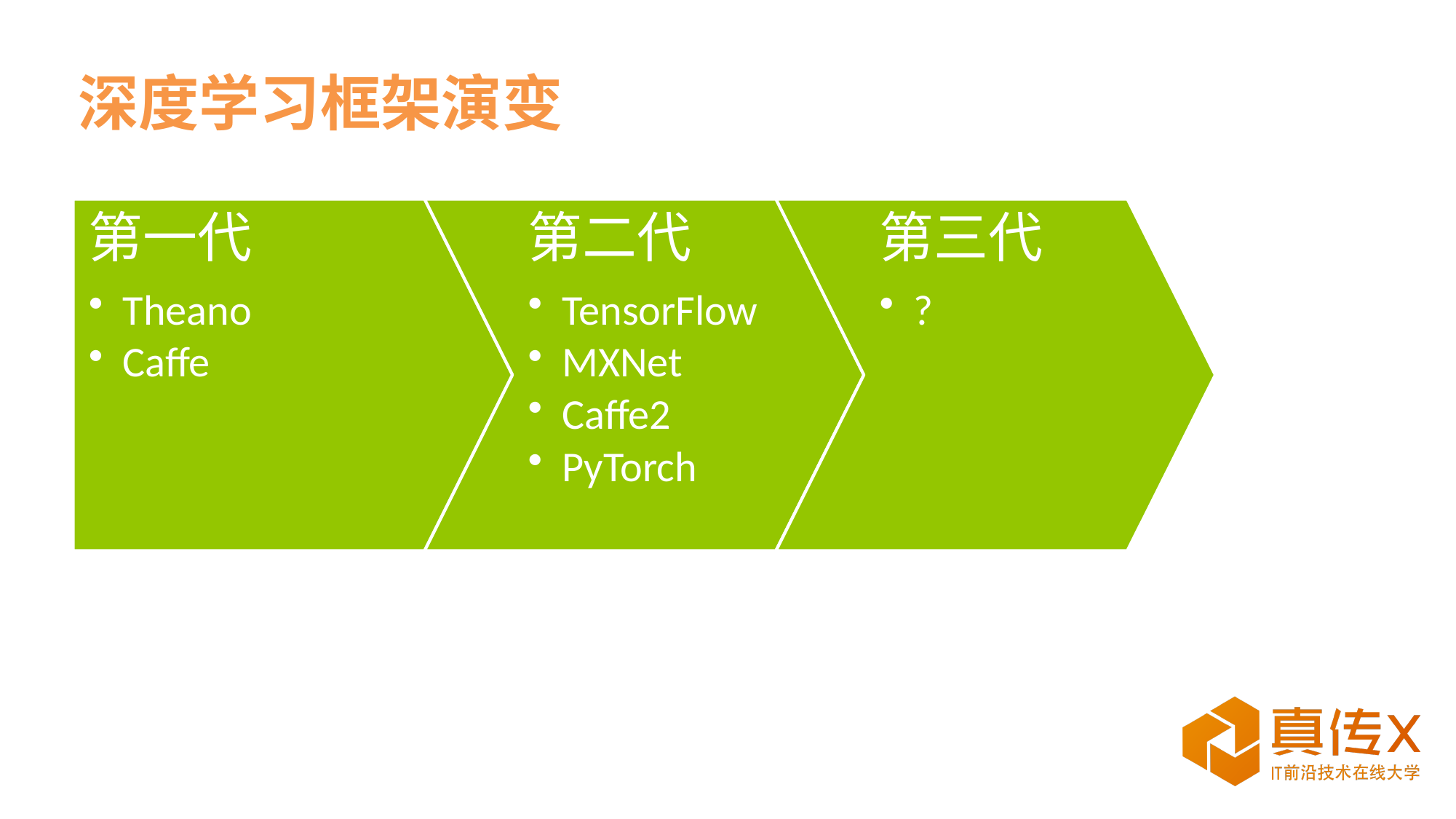

# 深度学习框架演变
第一代
Theano
Caffe
第二代
TensorFlow
MXNet
Caffe2
PyTorch
第三代
?